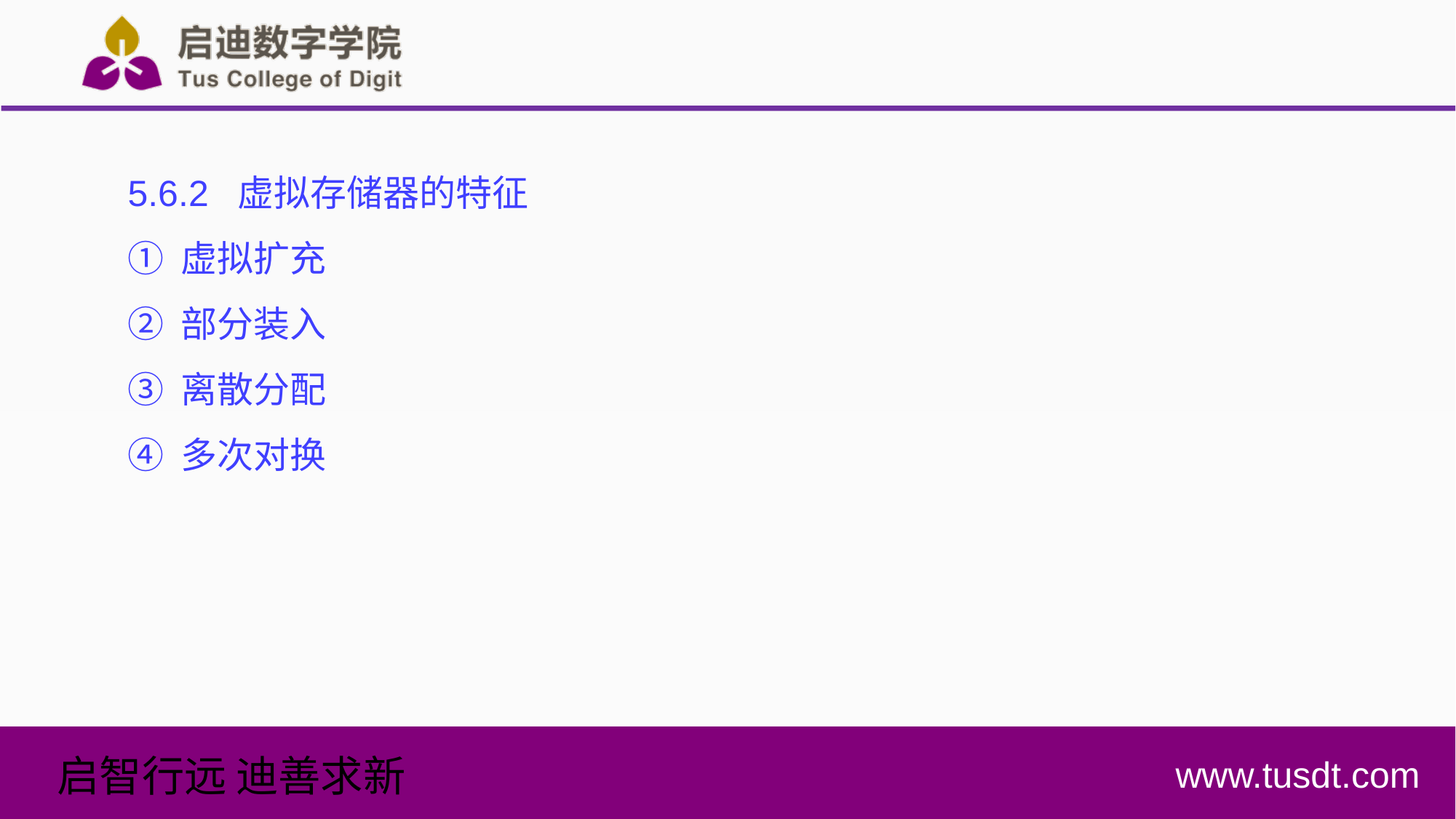

5.6.2  虚拟存储器的特征
① 虚拟扩充
② 部分装入
③ 离散分配
④ 多次对换